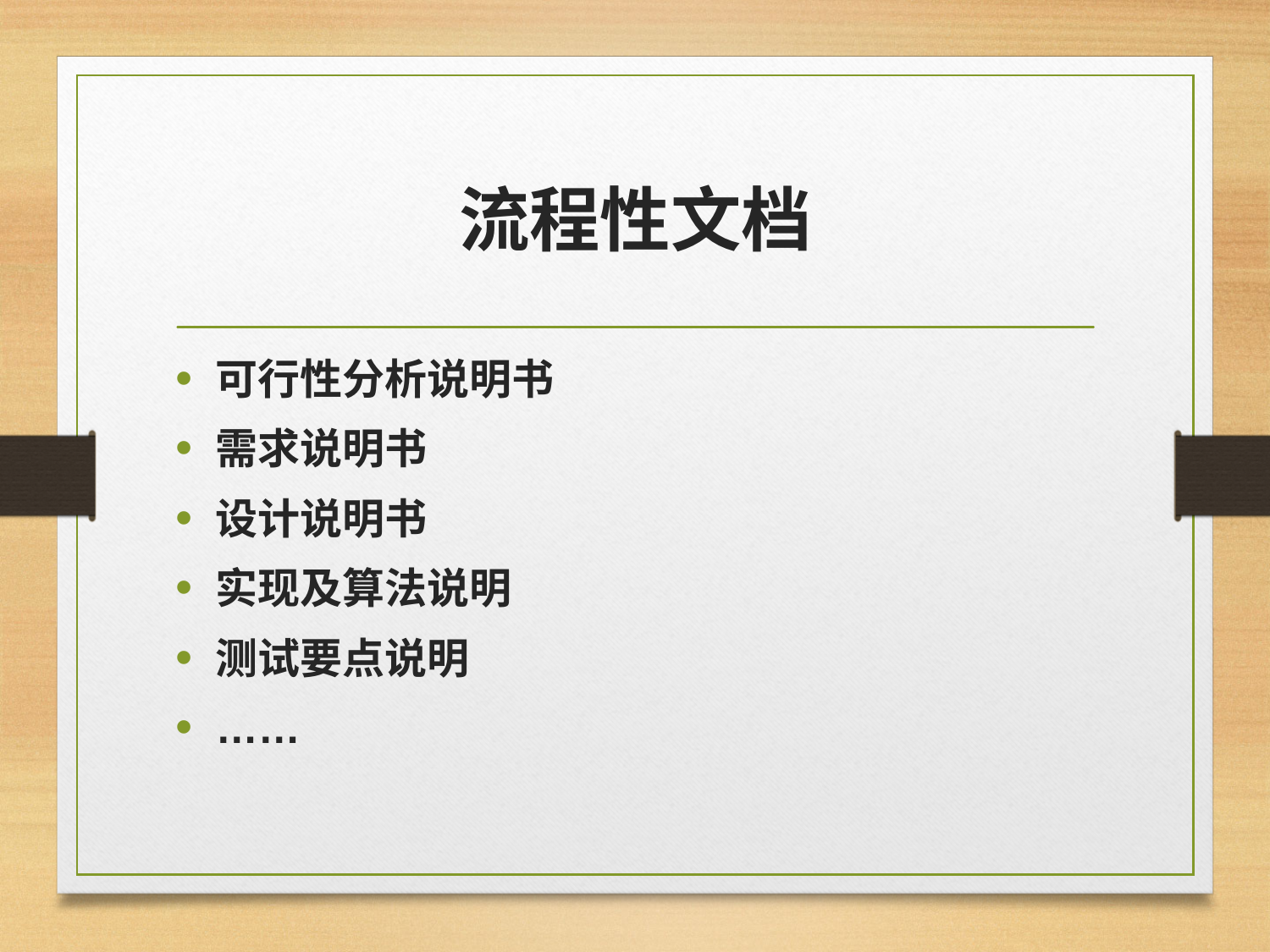

# 流程性文档
可行性分析说明书
需求说明书
设计说明书
实现及算法说明
测试要点说明
……